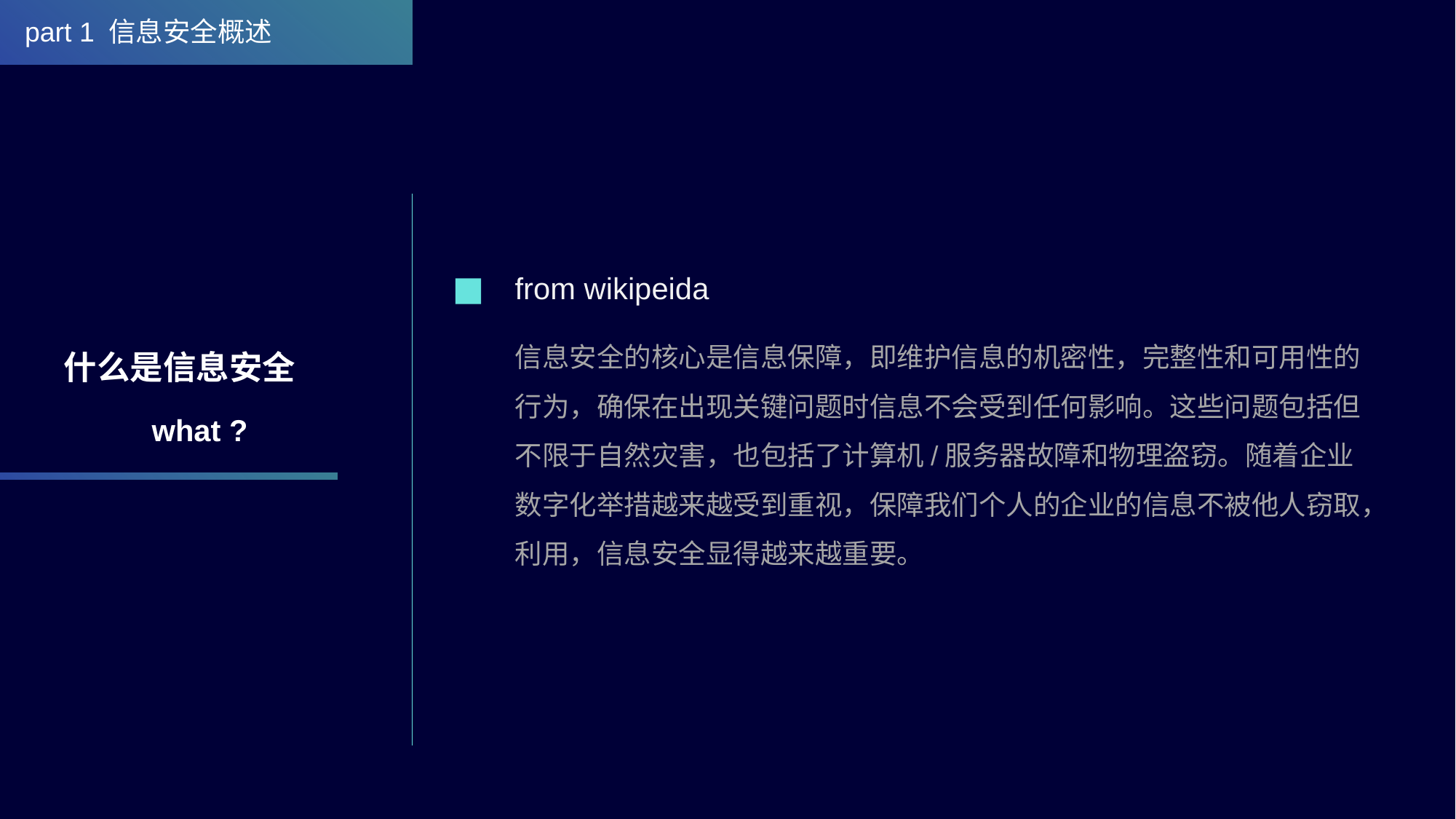

part 1 信息安全概述

from wikipeida

信息安全的核心是信息保障，即维护信息的机密性，完整性和可用性的行为，确保在出现关键问题时信息不会受到任何影响。这些问题包括但不限于自然灾害，也包括了计算机/服务器故障和物理盗窃。随着企业数字化举措越来越受到重视，保障我们个人的企业的信息不被他人窃取，利用，信息安全显得越来越重要。
什么是信息安全
what ?